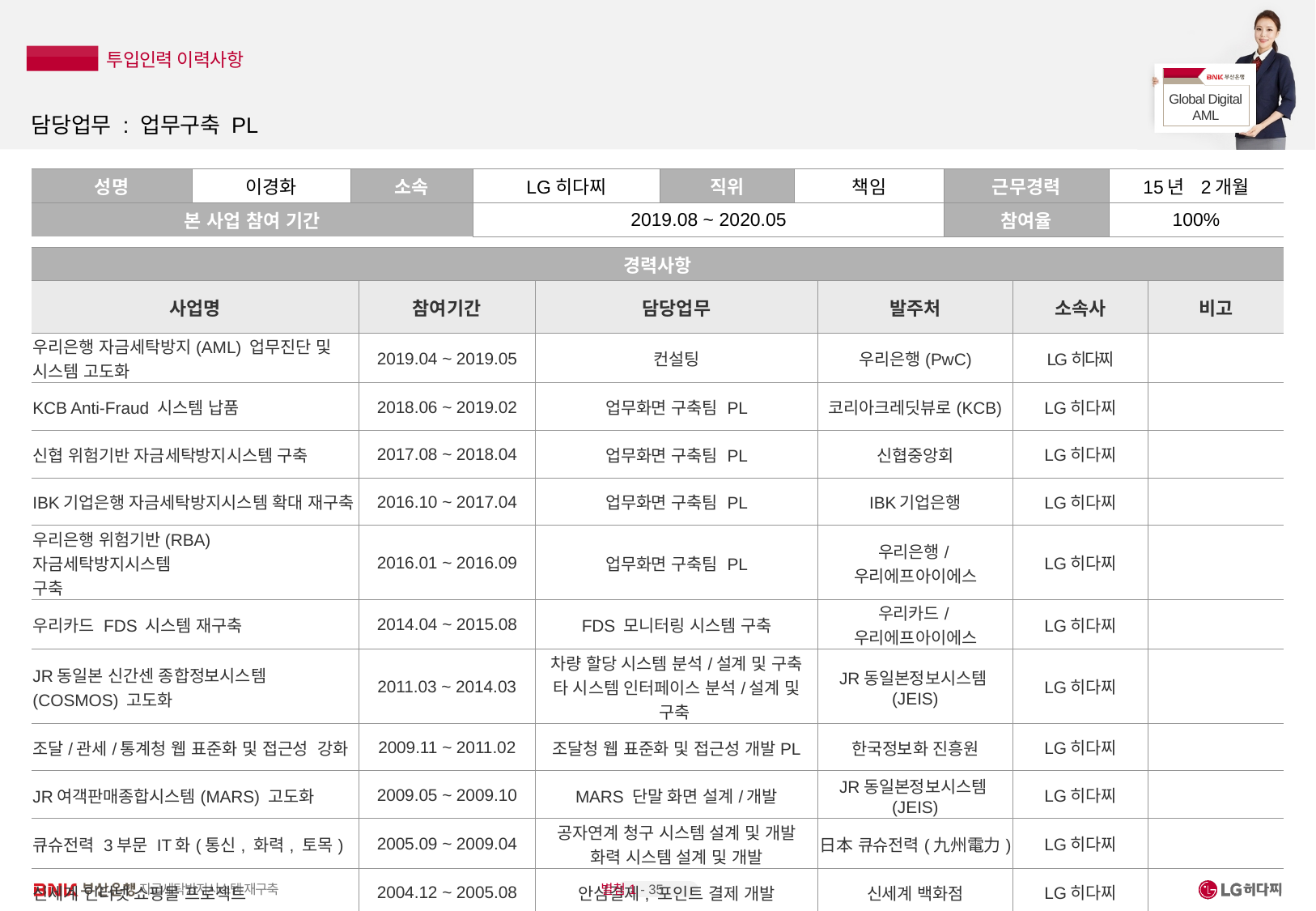

# 담당업무 : 업무구축 PL
| 성명 | 이경화 | 소속 | LG히다찌 | 직위 | 책임 | 근무경력 | 15년 2개월 |
| --- | --- | --- | --- | --- | --- | --- | --- |
| 본 사업 참여 기간 |  |  | 2019.08 ~ 2020.05 |  |  | 참여율 | 100% |
| 경력사항 |  |  |  |  |  |
| --- | --- | --- | --- | --- | --- |
| 사업명 | 참여기간 | 담당업무 | 발주처 | 소속사 | 비고 |
| 우리은행 자금세탁방지(AML) 업무진단 및 시스템 고도화 | 2019.04 ~ 2019.05 | 컨설팅 | 우리은행(PwC) | LG히다찌 |  |
| KCB Anti-Fraud 시스템 납품 | 2018.06 ~ 2019.02 | 업무화면 구축팀 PL | 코리아크레딧뷰로(KCB) | LG히다찌 |  |
| 신협 위험기반 자금세탁방지시스템 구축 | 2017.08 ~ 2018.04 | 업무화면 구축팀 PL | 신협중앙회 | LG히다찌 |  |
| IBK기업은행 자금세탁방지시스템 확대 재구축 | 2016.10 ~ 2017.04 | 업무화면 구축팀 PL | IBK기업은행 | LG히다찌 |  |
| 우리은행 위험기반(RBA) 자금세탁방지시스템 구축 | 2016.01 ~ 2016.09 | 업무화면 구축팀 PL | 우리은행/우리에프아이에스 | LG히다찌 |  |
| 우리카드 FDS 시스템 재구축 | 2014.04 ~ 2015.08 | FDS 모니터링 시스템 구축 | 우리카드/우리에프아이에스 | LG히다찌 |  |
| JR동일본 신간센 종합정보시스템 (COSMOS) 고도화 | 2011.03 ~ 2014.03 | 차량 할당 시스템 분석/설계 및 구축 타 시스템 인터페이스 분석/설계 및 구축 | JR동일본정보시스템(JEIS) | LG히다찌 |  |
| 조달/관세/통계청 웹 표준화 및 접근성 강화 | 2009.11 ~ 2011.02 | 조달청 웹 표준화 및 접근성 개발PL | 한국정보화 진흥원 | LG히다찌 |  |
| JR여객판매종합시스템(MARS) 고도화 | 2009.05 ~ 2009.10 | MARS 단말 화면 설계/개발 | JR동일본정보시스템(JEIS) | LG히다찌 |  |
| 큐슈전력 3부문 IT화(통신, 화력, 토목) | 2005.09 ~ 2009.04 | 공자연계 청구 시스템 설계 및 개발 화력 시스템 설계 및 개발 | 日本 큐슈전력(九州電力) | LG히다찌 |  |
| 신세계 인터넷 쇼핑몰 프로젝트 | 2004.12 ~ 2005.08 | 안심결제, 포인트 결제 개발 | 신세계 백화점 | LG히다찌 |  |
별첨1 - 35